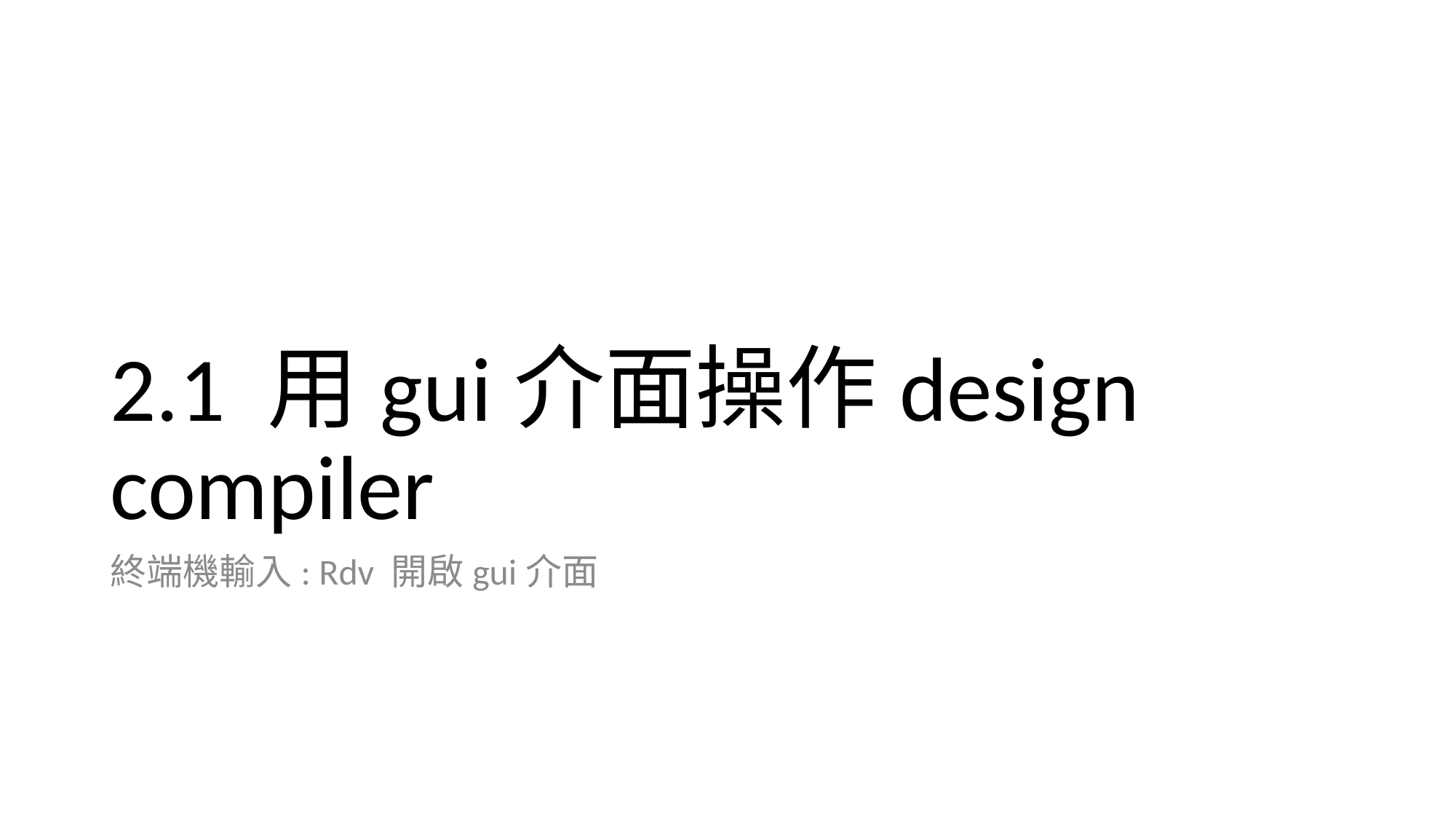

# 2.1 用gui介面操作design compiler
終端機輸入: Rdv 開啟gui介面